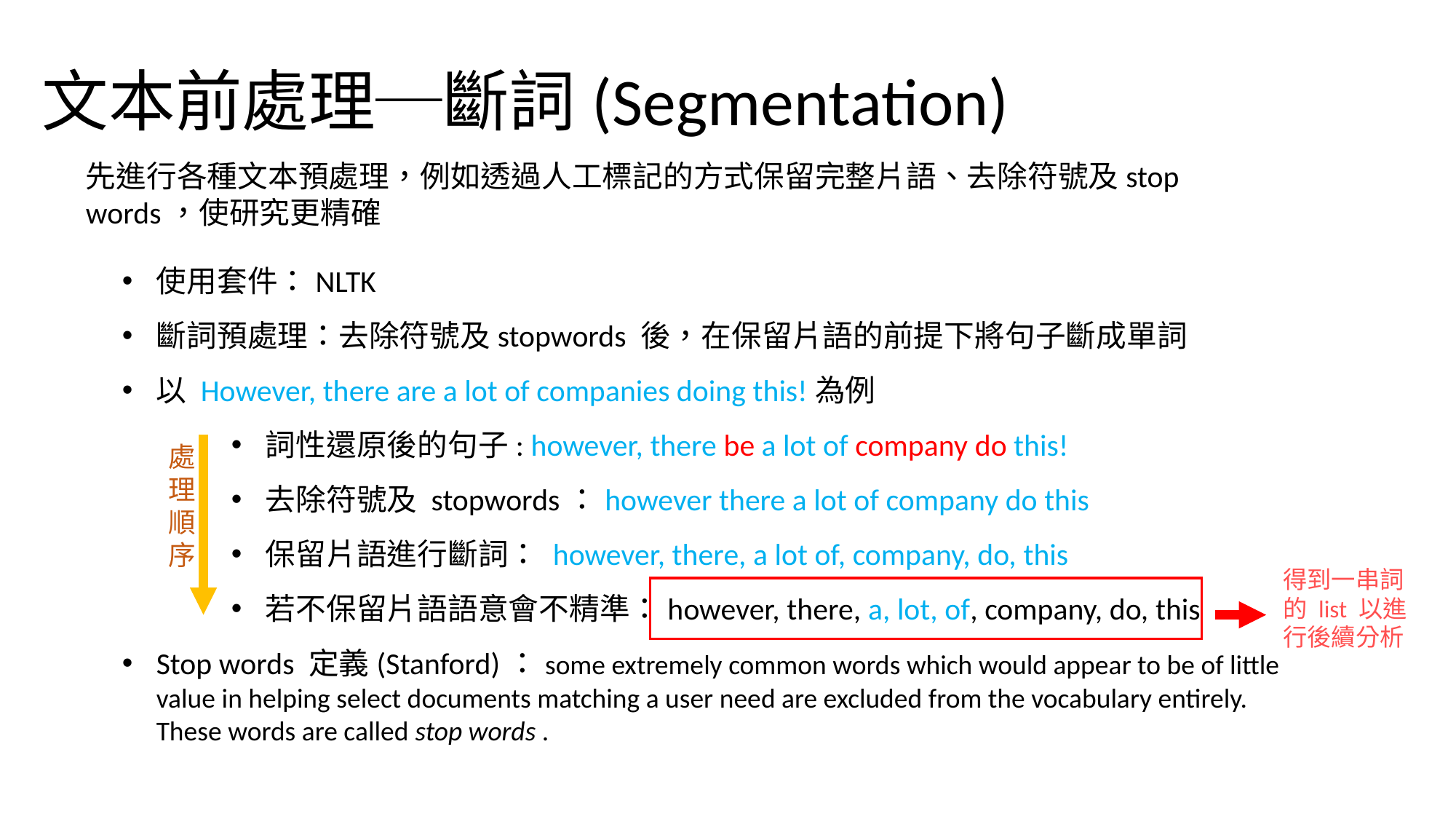

# 文本前處理─斷詞(Segmentation)
先進行各種文本預處理，例如透過人工標記的方式保留完整片語、去除符號及stop words，使研究更精確
使用套件：NLTK
斷詞預處理：去除符號及stopwords 後，在保留片語的前提下將句子斷成單詞
以 However, there are a lot of companies doing this!為例
詞性還原後的句子: however, there be a lot of company do this!
去除符號及 stopwords：however there a lot of company do this
保留片語進行斷詞： however, there, a lot of, company, do, this
若不保留片語語意會不精準：however, there, a, lot, of, company, do, this
Stop words 定義(Stanford)：some extremely common words which would appear to be of little value in helping select documents matching a user need are excluded from the vocabulary entirely. These words are called stop words .
處理順序
得到一串詞的 list 以進行後續分析